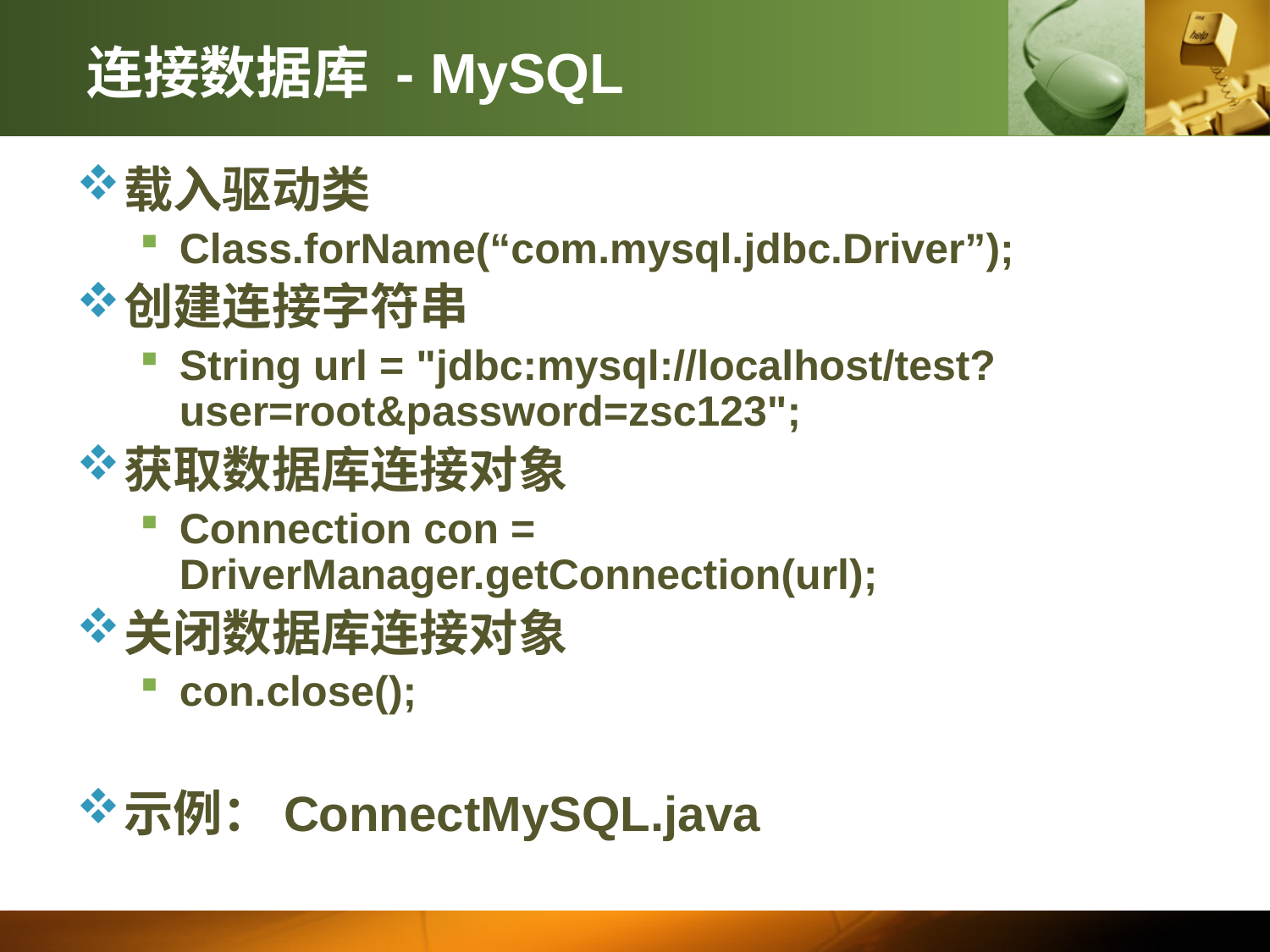

# 连接数据库 - MySQL
载入驱动类
Class.forName(“com.mysql.jdbc.Driver”);
创建连接字符串
String url = "jdbc:mysql://localhost/test?user=root&password=zsc123";
获取数据库连接对象
Connection con = DriverManager.getConnection(url);
关闭数据库连接对象
con.close();

示例：ConnectMySQL.java